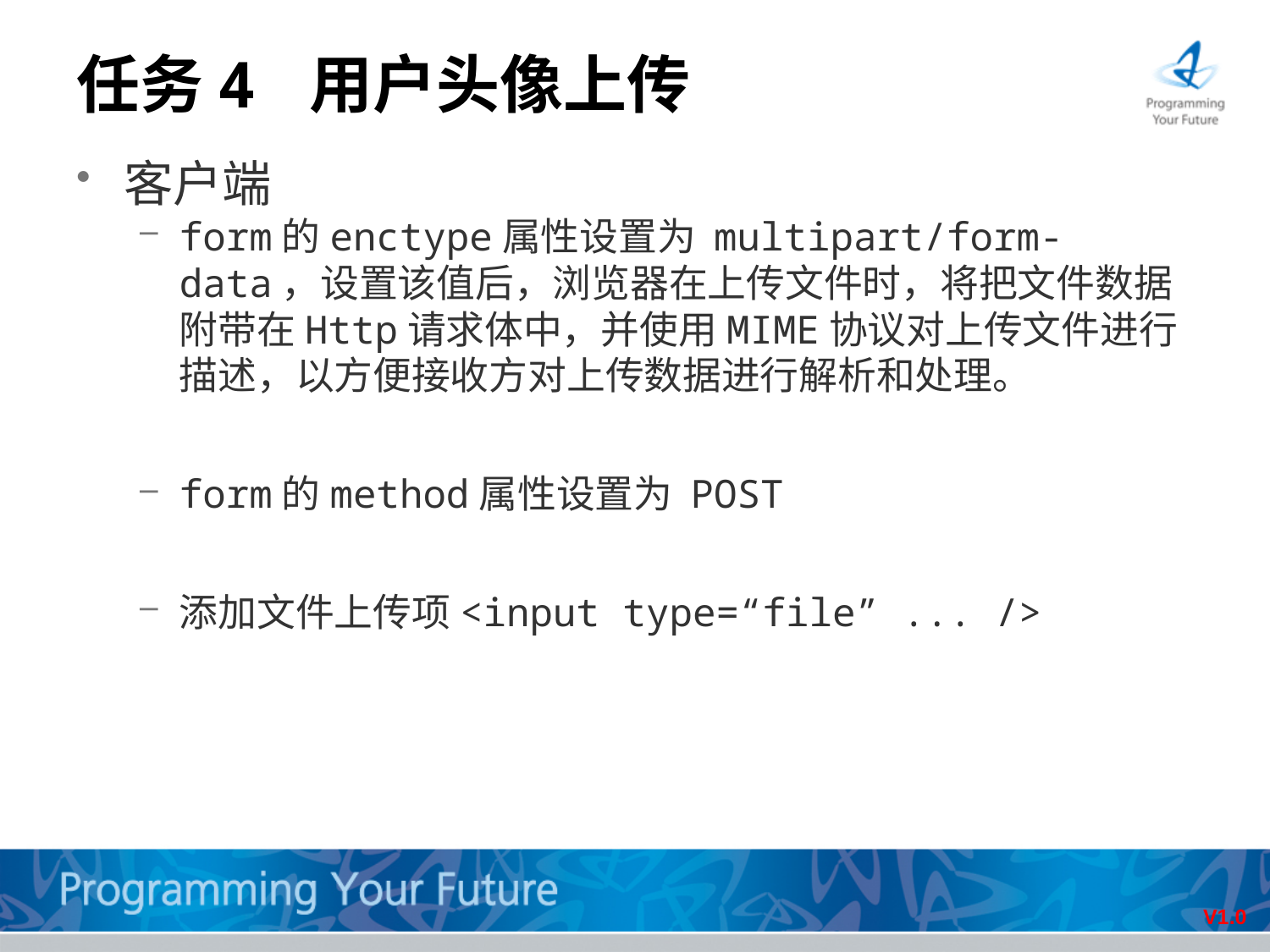

# 任务4 用户头像上传
客户端
form的enctype属性设置为 multipart/form-data，设置该值后，浏览器在上传文件时，将把文件数据附带在Http请求体中，并使用MIME协议对上传文件进行描述，以方便接收方对上传数据进行解析和处理。

form的method属性设置为 POST

添加文件上传项<input type=“file” ... />